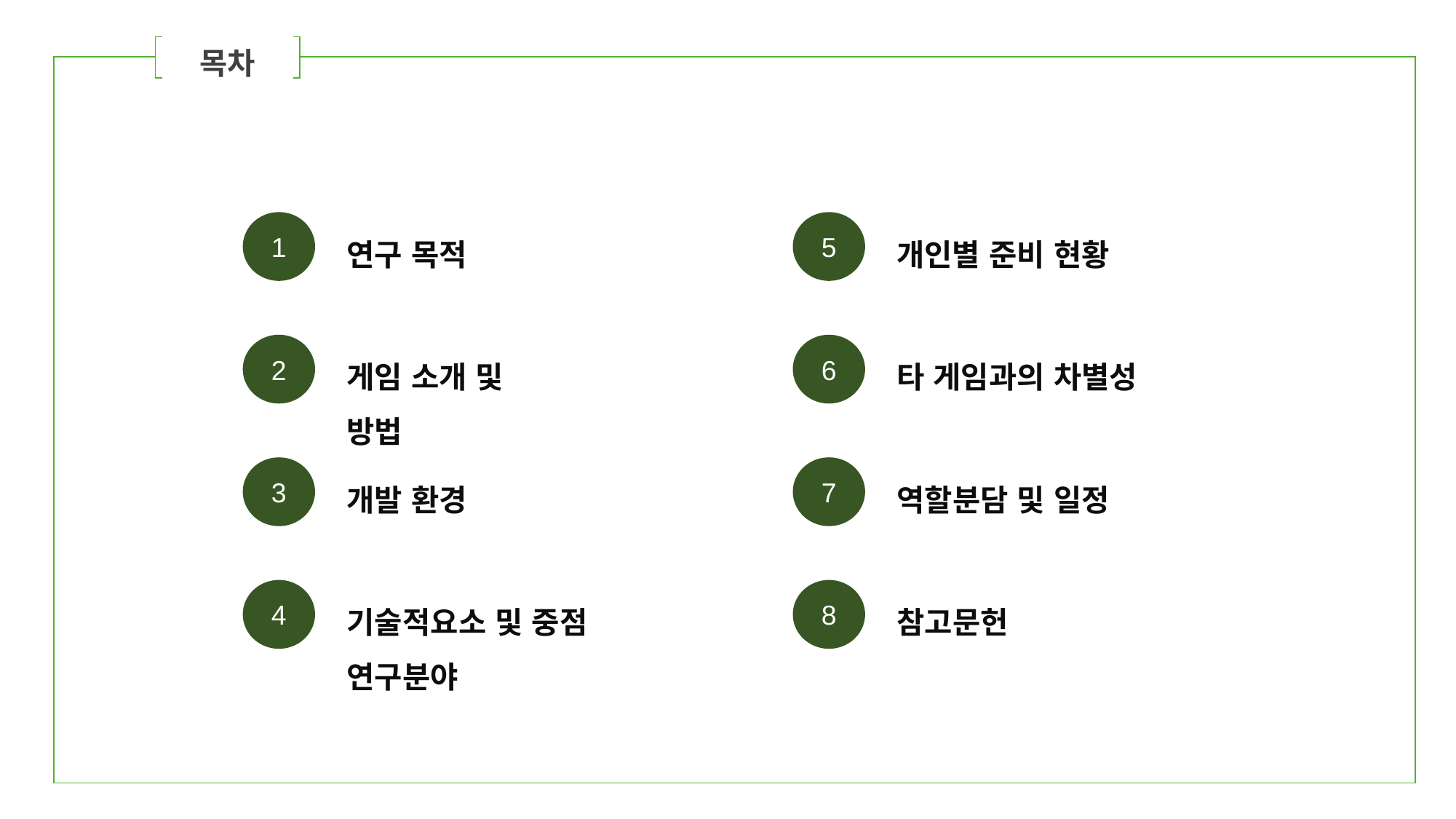

목차
|  |  |  |
| --- | --- | --- |

1
연구 목적
5
개인별 준비 현황
2
게임 소개 및 방법
6
타 게임과의 차별성
3
개발 환경
7
역할분담 및 일정
4
기술적요소 및 중점 연구분야
8
참고문헌